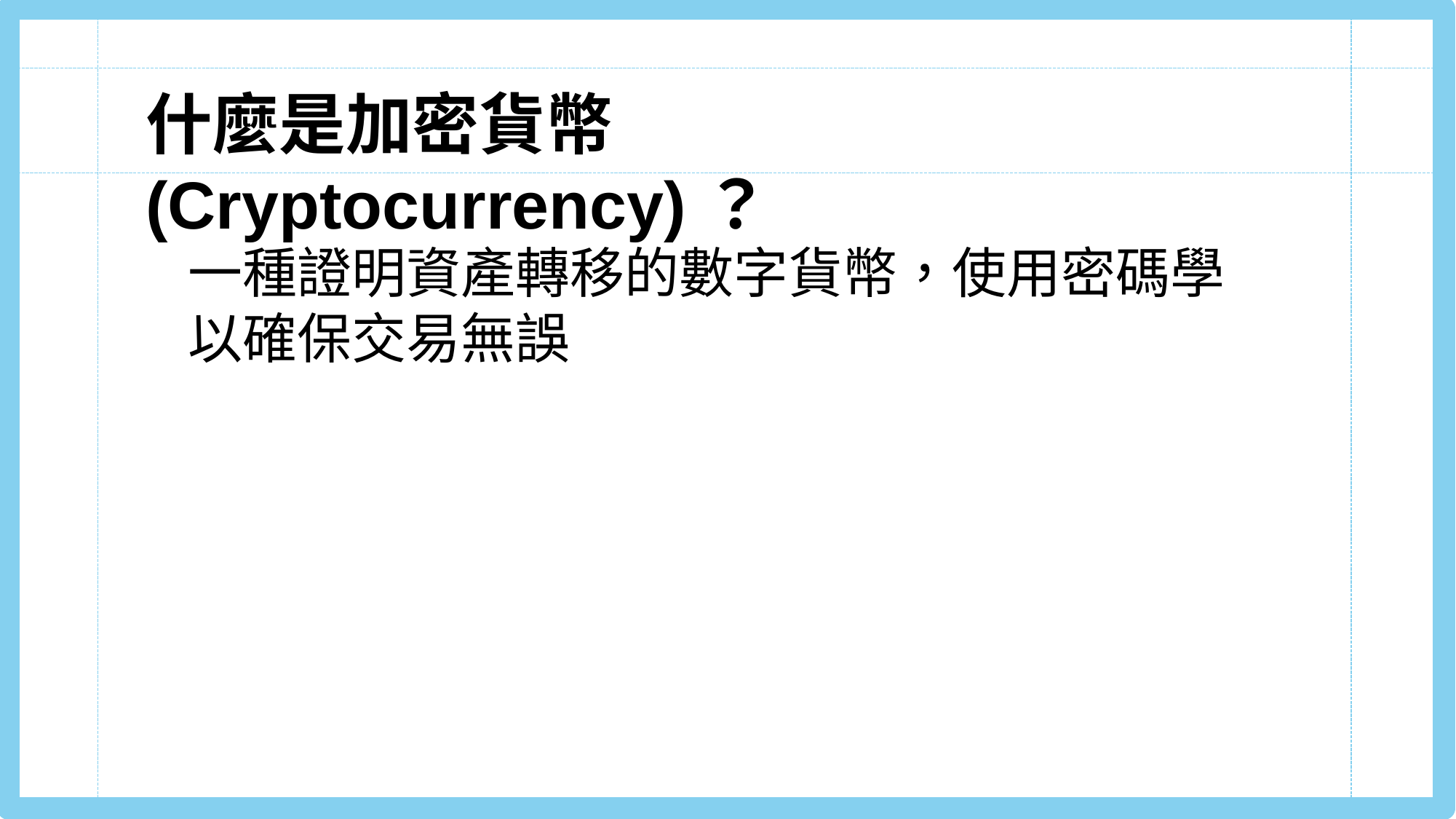

# 什麼是加密貨幣(Cryptocurrency)？
一種證明資產轉移的數字貨幣，使用密碼學以確保交易無誤